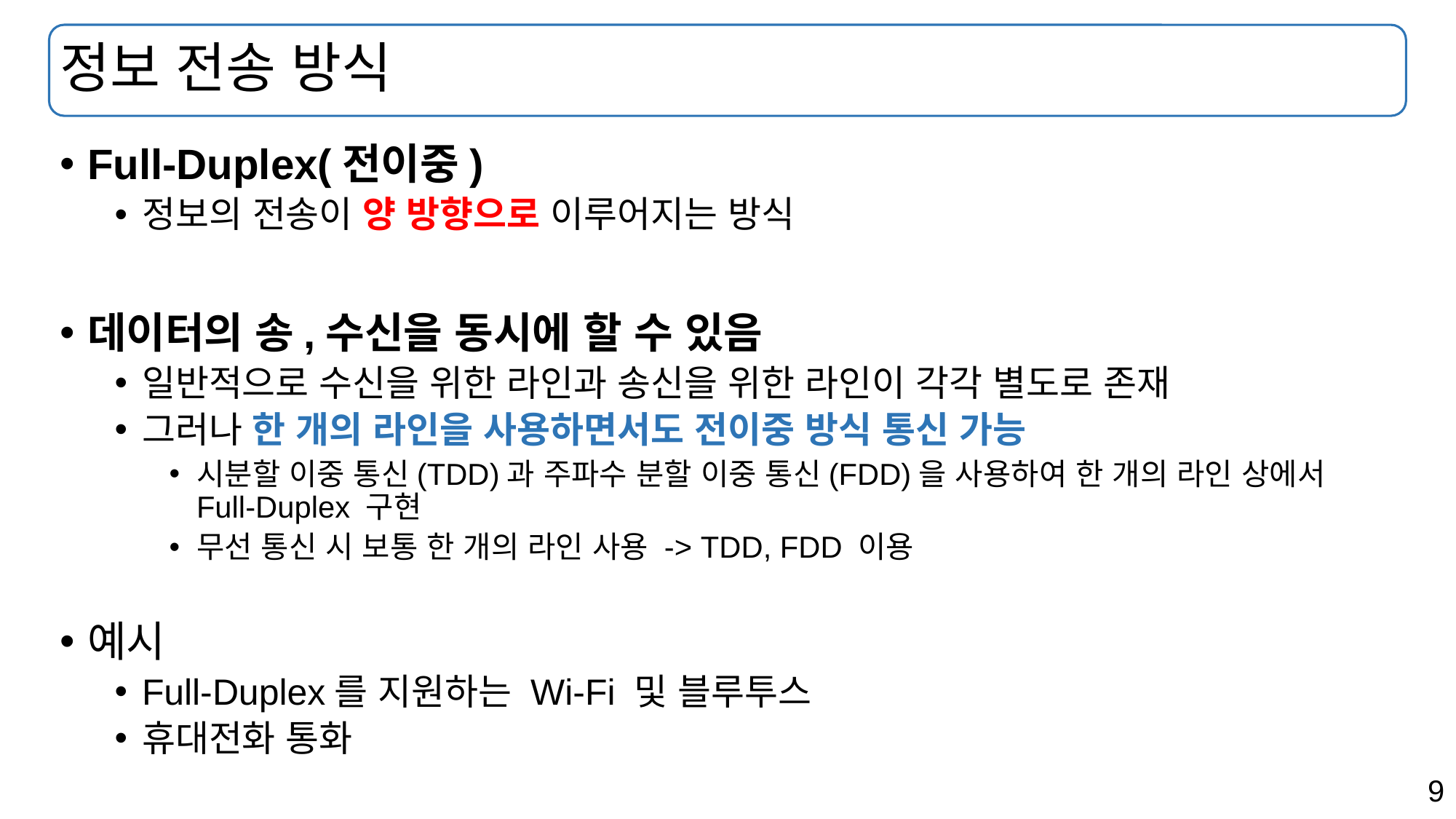

# 정보 전송 방식
Full-Duplex(전이중)
정보의 전송이 양 방향으로 이루어지는 방식

데이터의 송,수신을 동시에 할 수 있음
일반적으로 수신을 위한 라인과 송신을 위한 라인이 각각 별도로 존재
그러나 한 개의 라인을 사용하면서도 전이중 방식 통신 가능
시분할 이중 통신(TDD)과 주파수 분할 이중 통신(FDD)을 사용하여 한 개의 라인 상에서  Full-Duplex 구현
무선 통신 시 보통 한 개의 라인 사용 -> TDD, FDD 이용

예시
Full-Duplex를 지원하는 Wi-Fi 및 블루투스
휴대전화 통화